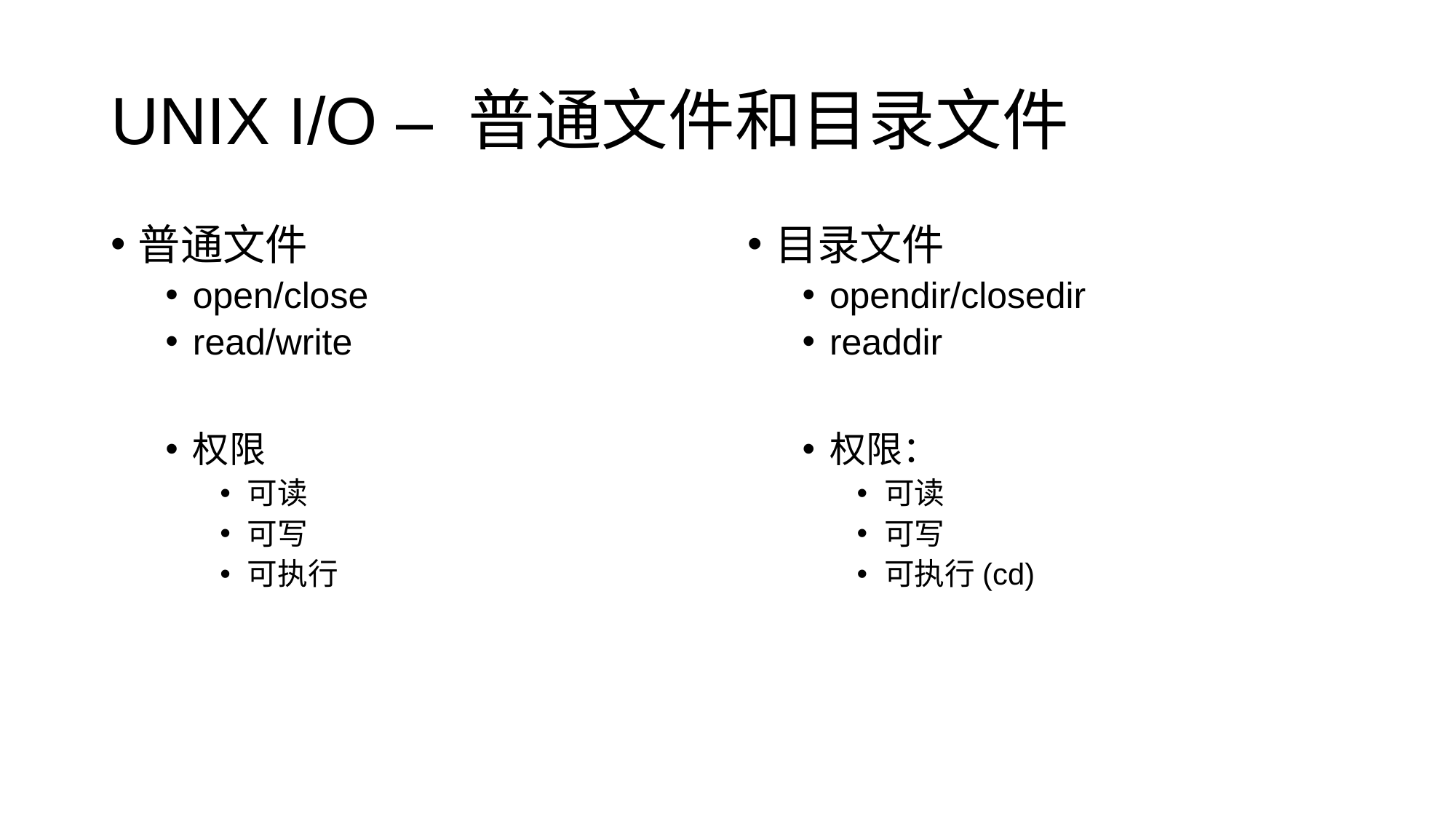

# UNIX I/O – 普通文件和目录文件
普通文件
open/close
read/write

权限
可读
可写
可执行
目录文件
opendir/closedir
readdir

权限：
可读
可写
可执行(cd)